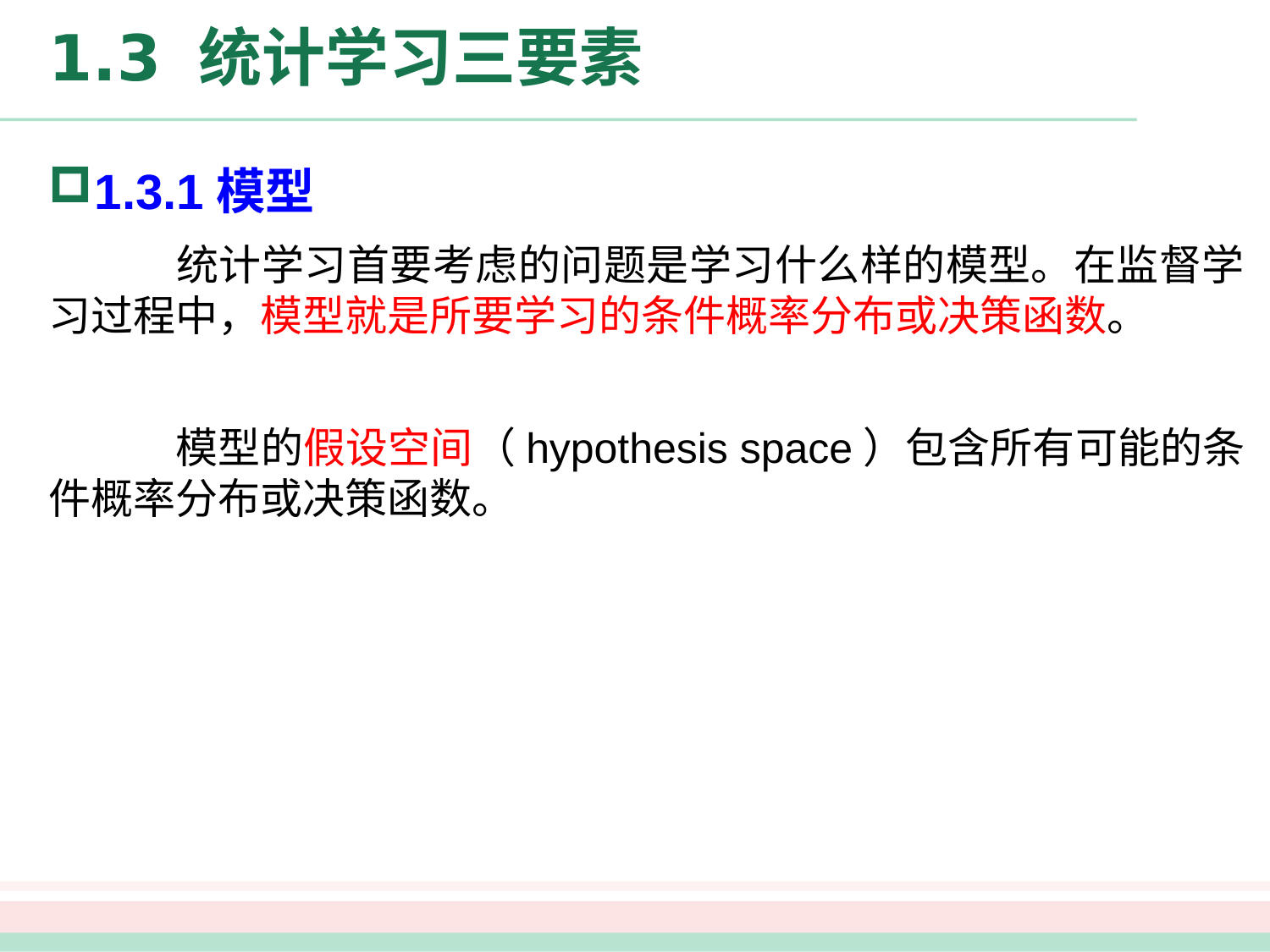

# 1.3 统计学习三要素
1.3.1模型
	统计学习首要考虑的问题是学习什么样的模型。在监督学习过程中，模型就是所要学习的条件概率分布或决策函数。

	模型的假设空间（hypothesis space）包含所有可能的条件概率分布或决策函数。